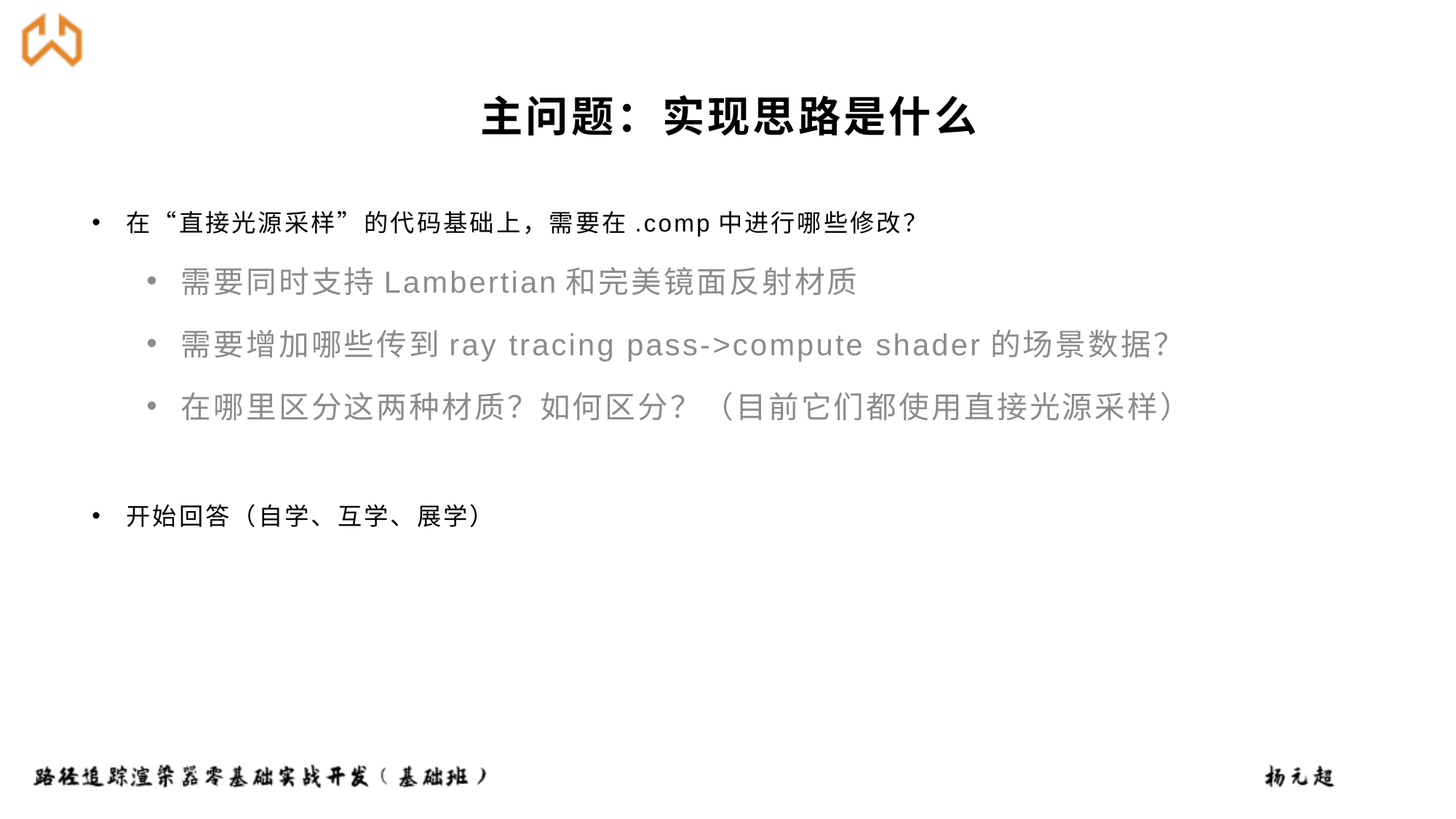

# 主问题：实现思路是什么
在“直接光源采样”的代码基础上，需要在.comp中进行哪些修改？
需要同时支持Lambertian和完美镜面反射材质
需要增加哪些传到ray tracing pass->compute shader的场景数据？
在哪里区分这两种材质？如何区分？（目前它们都使用直接光源采样）

开始回答（自学、互学、展学）